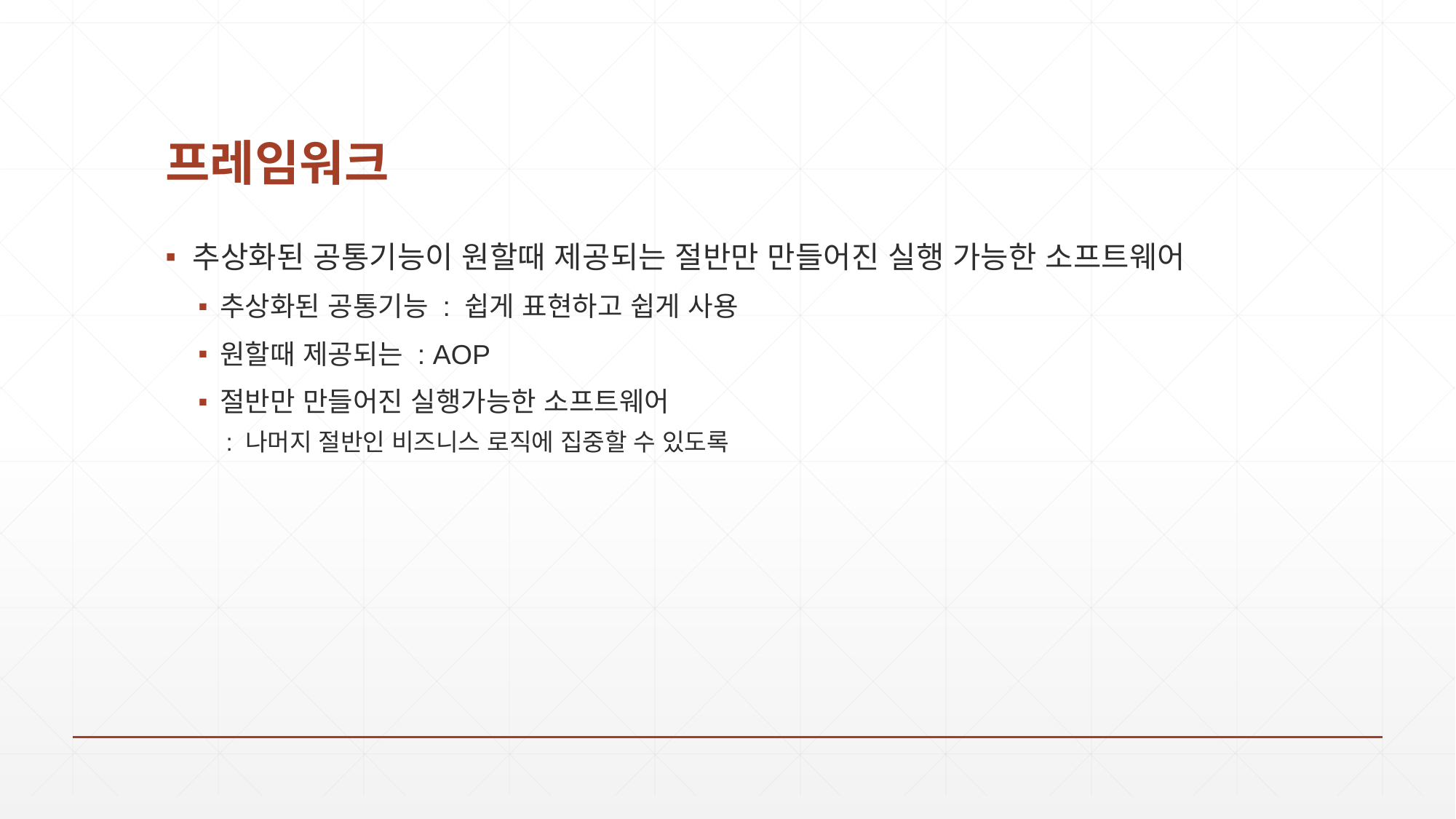

# 프레임워크
추상화된 공통기능이 원할때 제공되는 절반만 만들어진 실행 가능한 소프트웨어
추상화된 공통기능 : 쉽게 표현하고 쉽게 사용
원할때 제공되는 : AOP
절반만 만들어진 실행가능한 소프트웨어
: 나머지 절반인 비즈니스 로직에 집중할 수 있도록